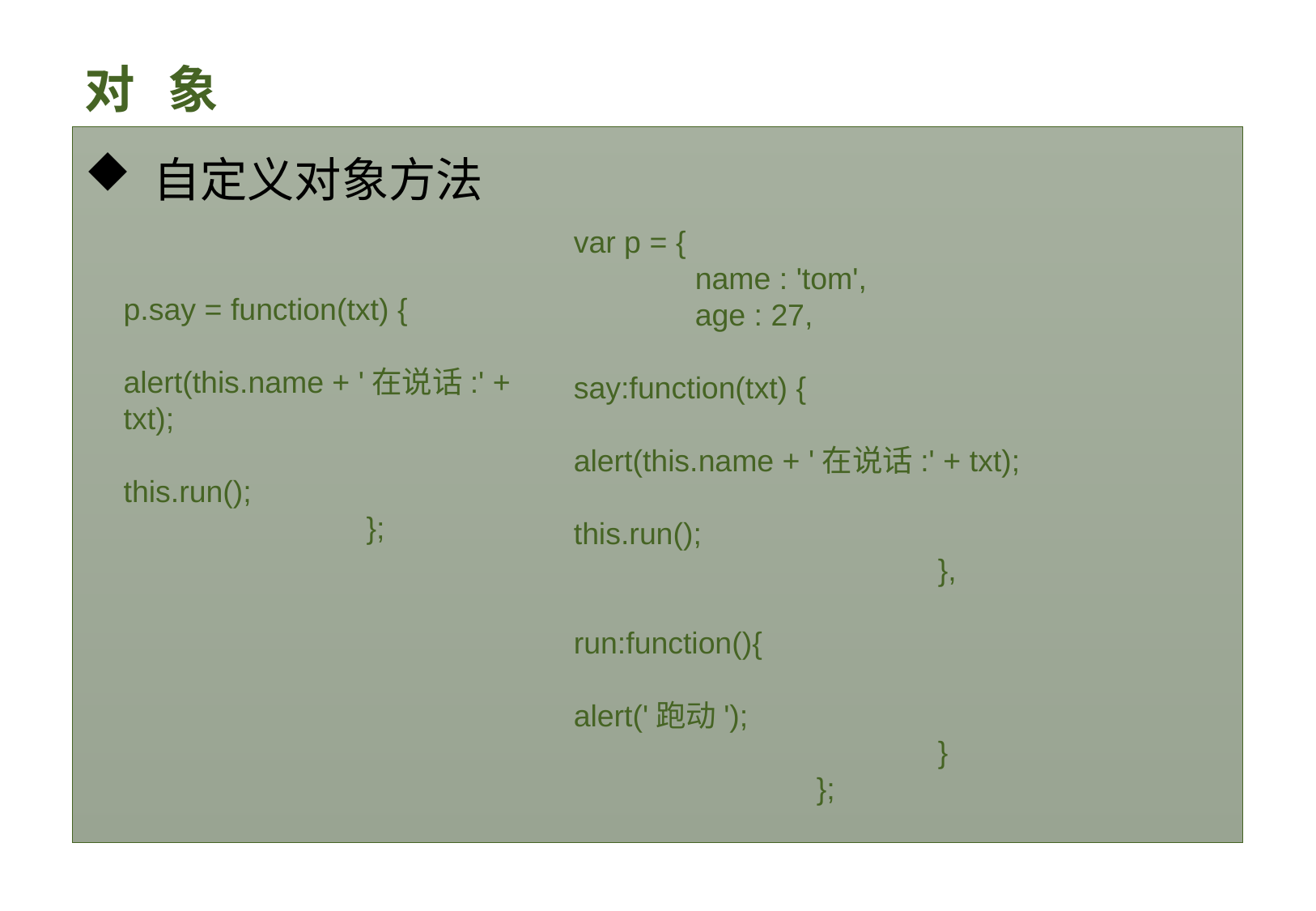

# 对  象
 自定义对象方法

var p = {
	name : 'tom',
	age : 27,
			say:function(txt) {
				alert(this.name + '在说话:' + txt);
				this.run();
			},
			run:function(){
				alert('跑动');
			}
		};
p.say = function(txt) {
			alert(this.name + '在说话:' + txt);
			this.run();
		};